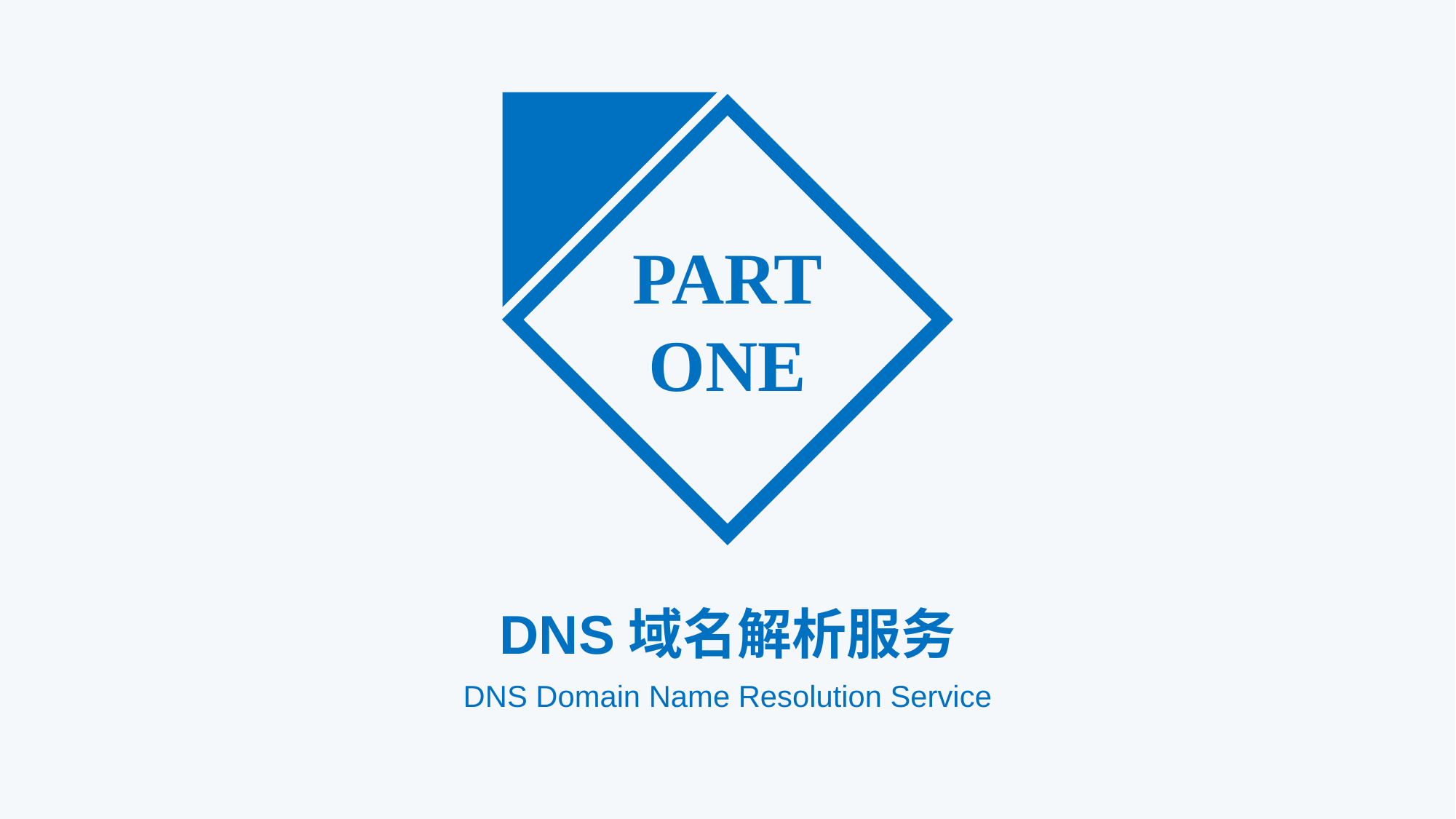

PART
ONE
DNS域名解析服务
DNS Domain Name Resolution Service